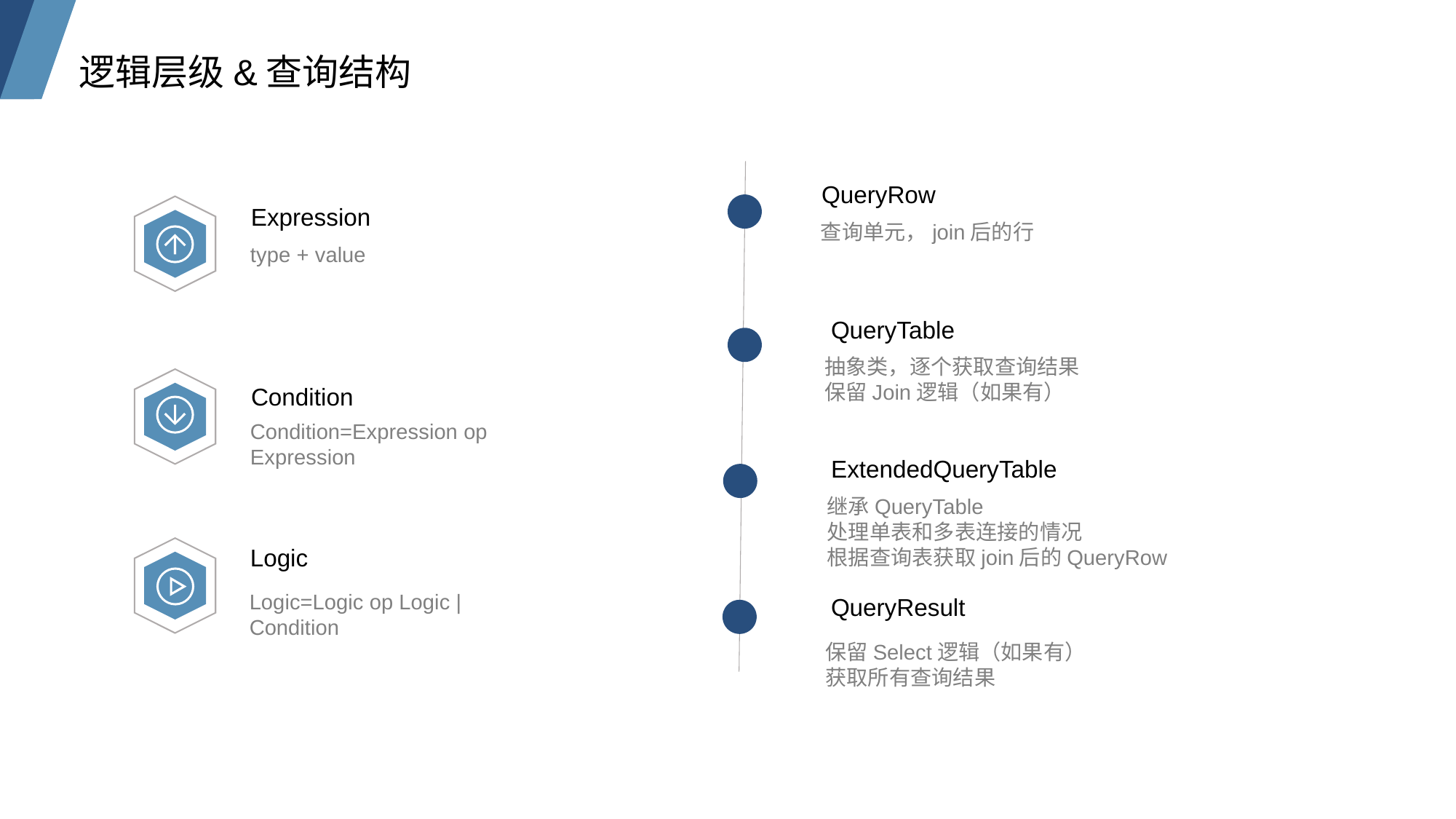

逻辑层级&查询结构

QueryRow

Expression

type + value
查询单元，join后的行
QueryTable

抽象类，逐个获取查询结果
保留Join逻辑（如果有）

Condition

Condition=Expression op Expression
ExtendedQueryTable

继承QueryTable
处理单表和多表连接的情况
根据查询表获取join后的QueryRow
Logic

Logic=Logic op Logic | Condition
QueryResult

保留Select逻辑（如果有）
获取所有查询结果